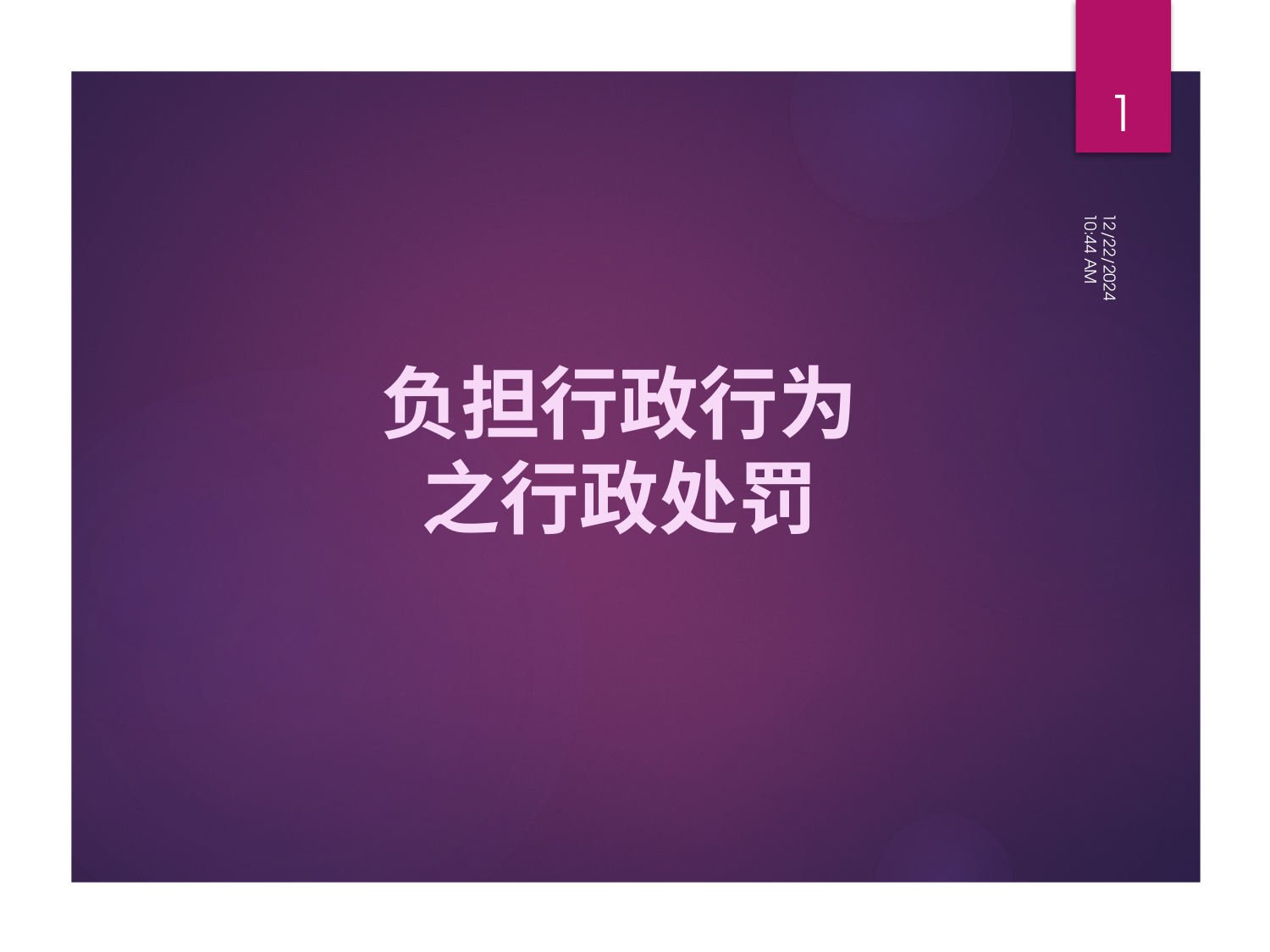

1
12/22/2024 10:44 AM
# 负担行政行为 之行政处罚